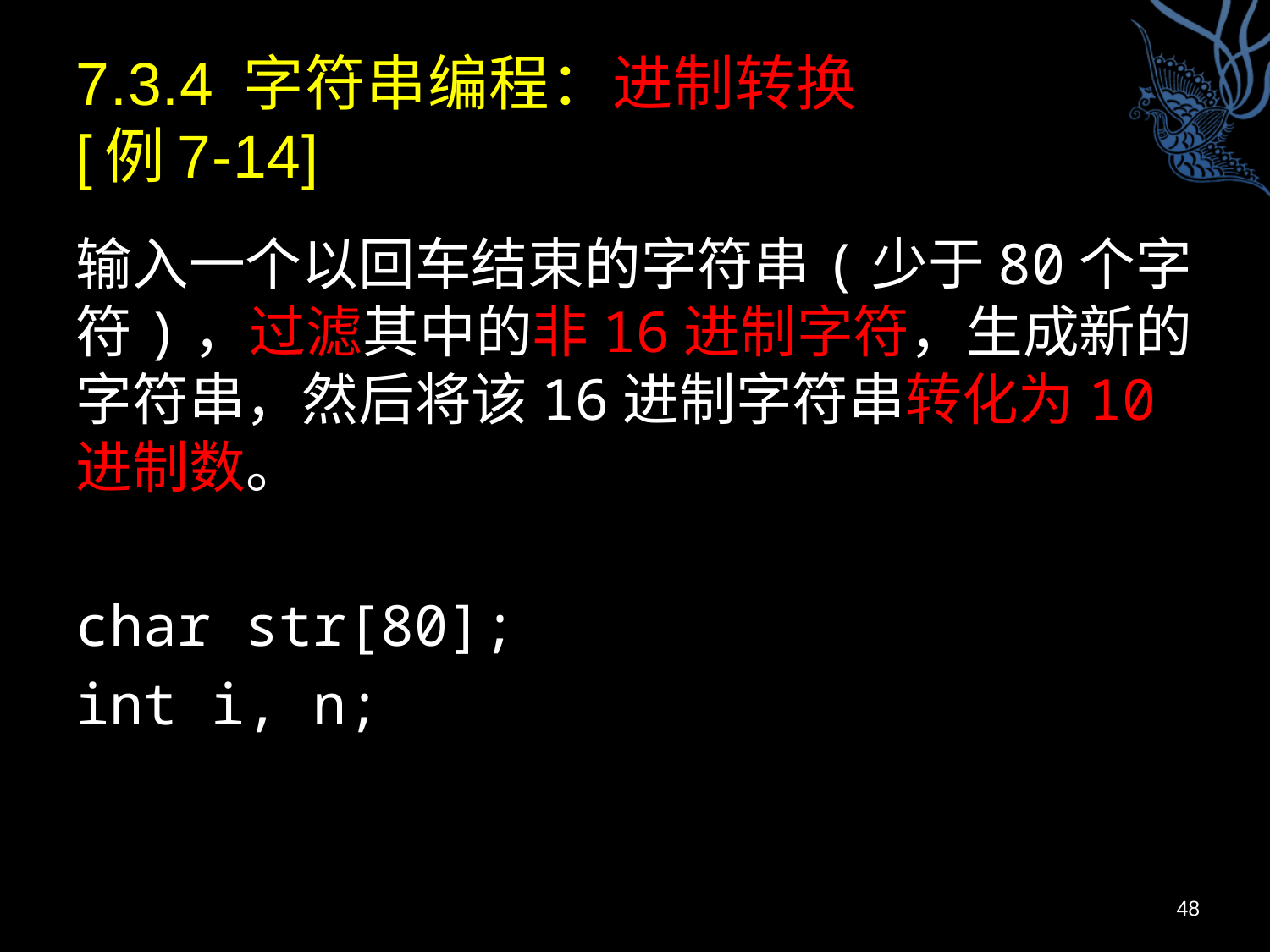

# 7.3.4 字符串编程：进制转换 [例7-14]
输入一个以回车结束的字符串(少于80个字符)，过滤其中的非16进制字符，生成新的字符串，然后将该16进制字符串转化为10进制数。

char str[80];
int i, n;

48